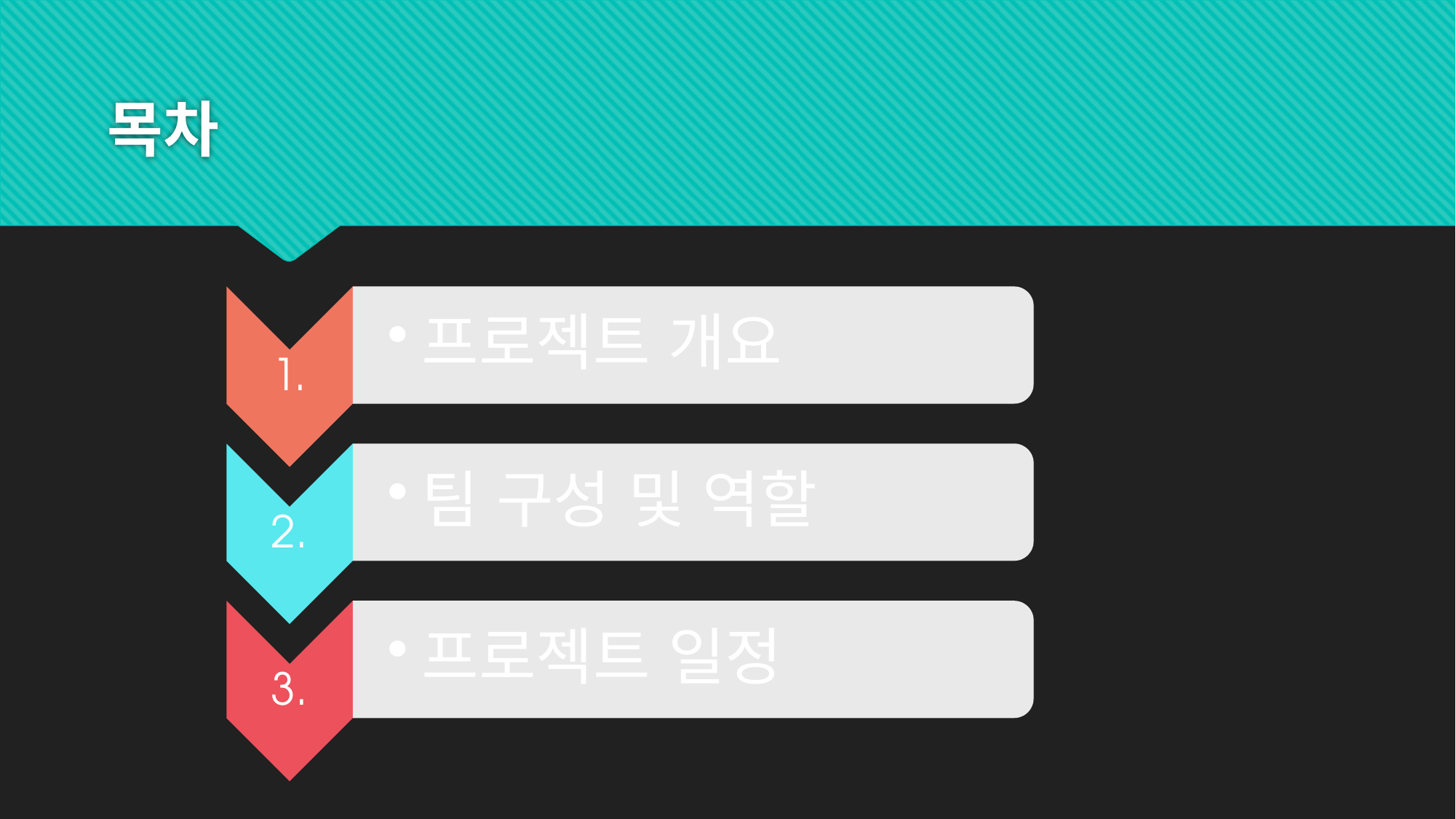

# 목차
1.
프로젝트 개요
2.
팀 구성 및 역할
3.
프로젝트 일정